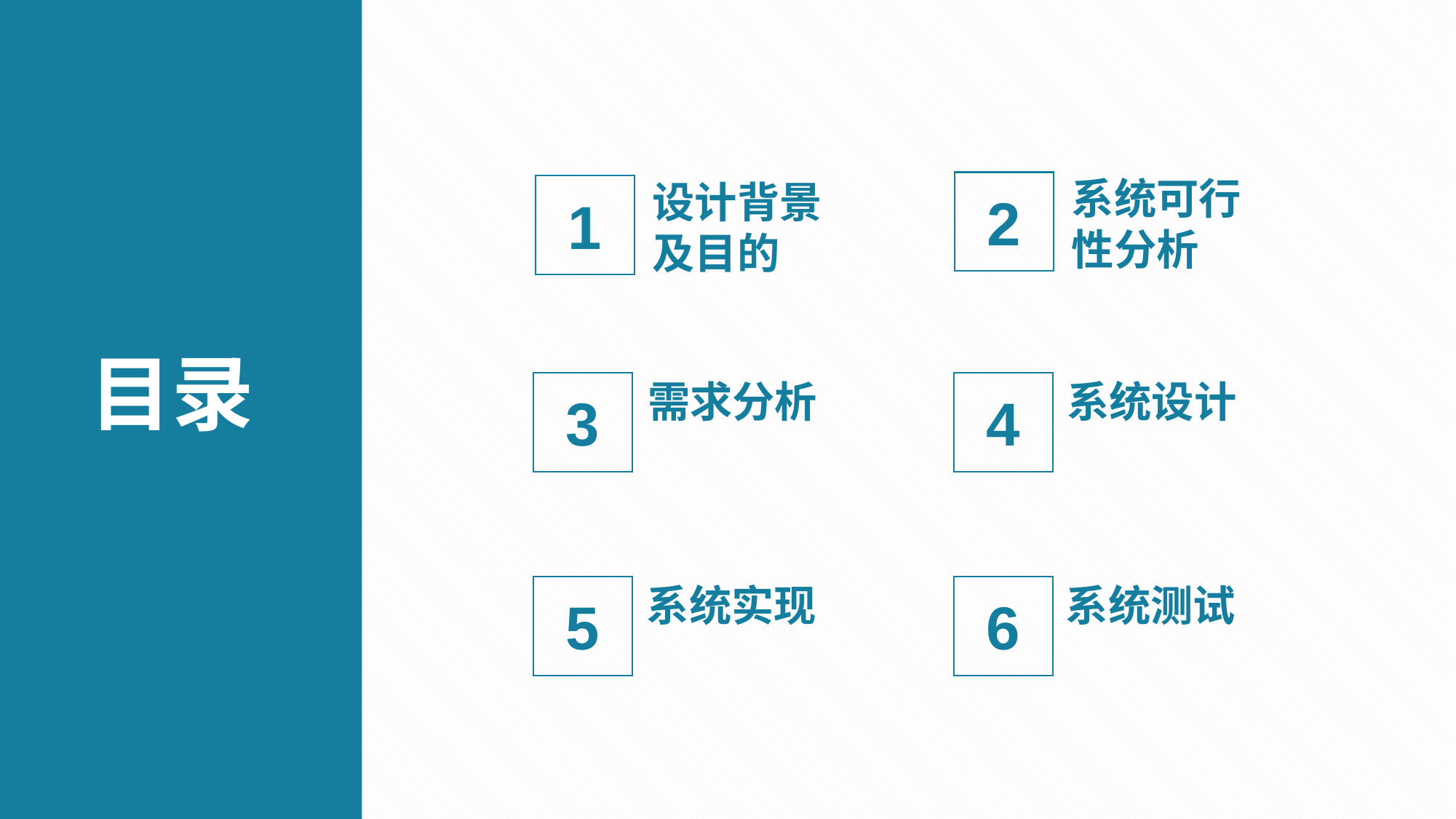

系统可行性分析
设计背景及目的

2
1
目录
需求分析
系统设计

3
4
系统实现
系统测试

5
6